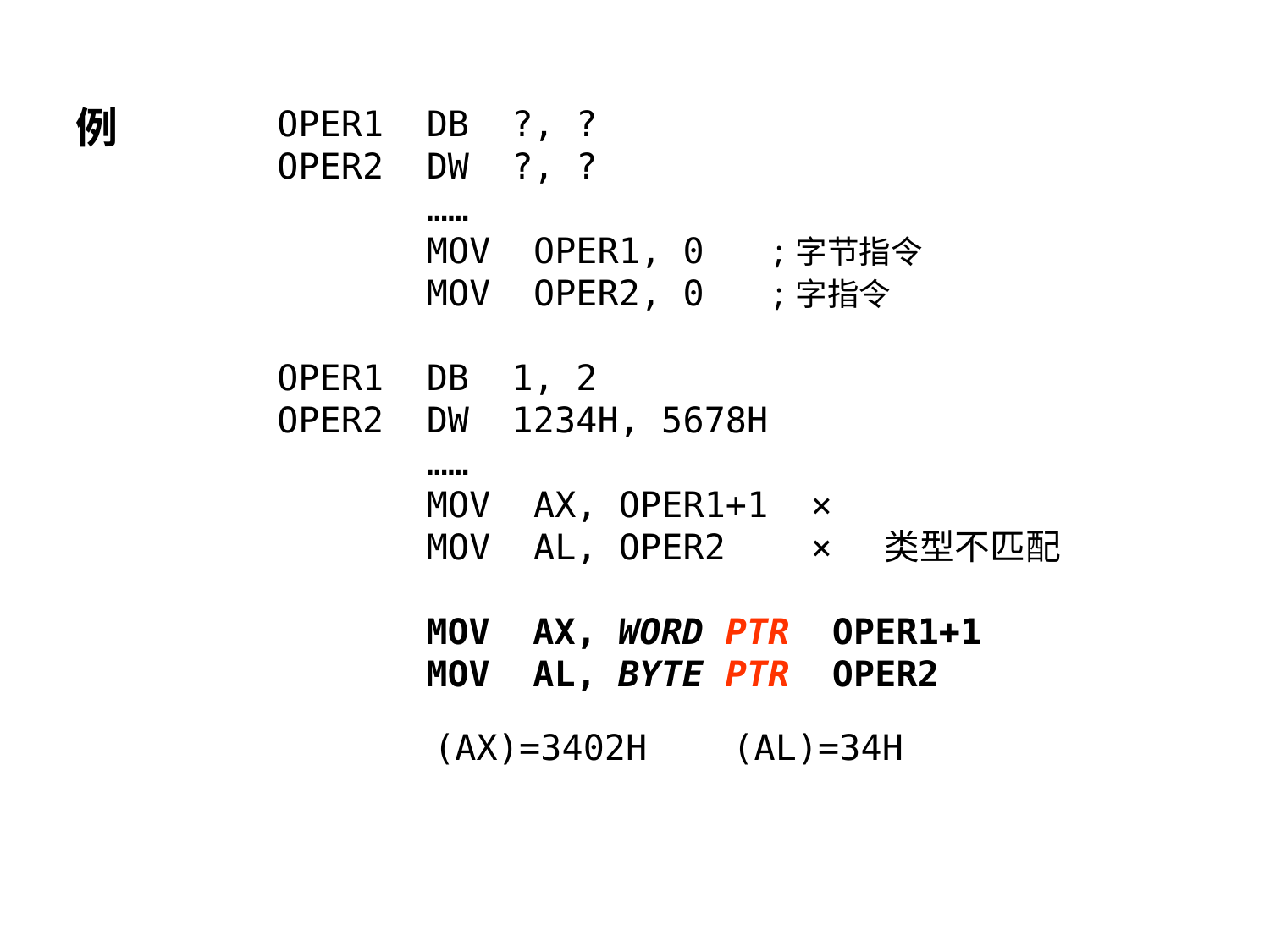

例
OPER1  DB  ?, ?
OPER2  DW  ?, ?
       ……
       MOV  OPER1, 0   ;字节指令
       MOV  OPER2, 0   ;字指令

OPER1  DB  1, 2
OPER2  DW  1234H, 5678H
       ……
       MOV  AX, OPER1+1  ×
       MOV  AL, OPER2    ×  类型不匹配

    MOV  AX, WORD PTR  OPER1+1
    MOV  AL, BYTE PTR  OPER2
(AX)=3402H    (AL)=34H